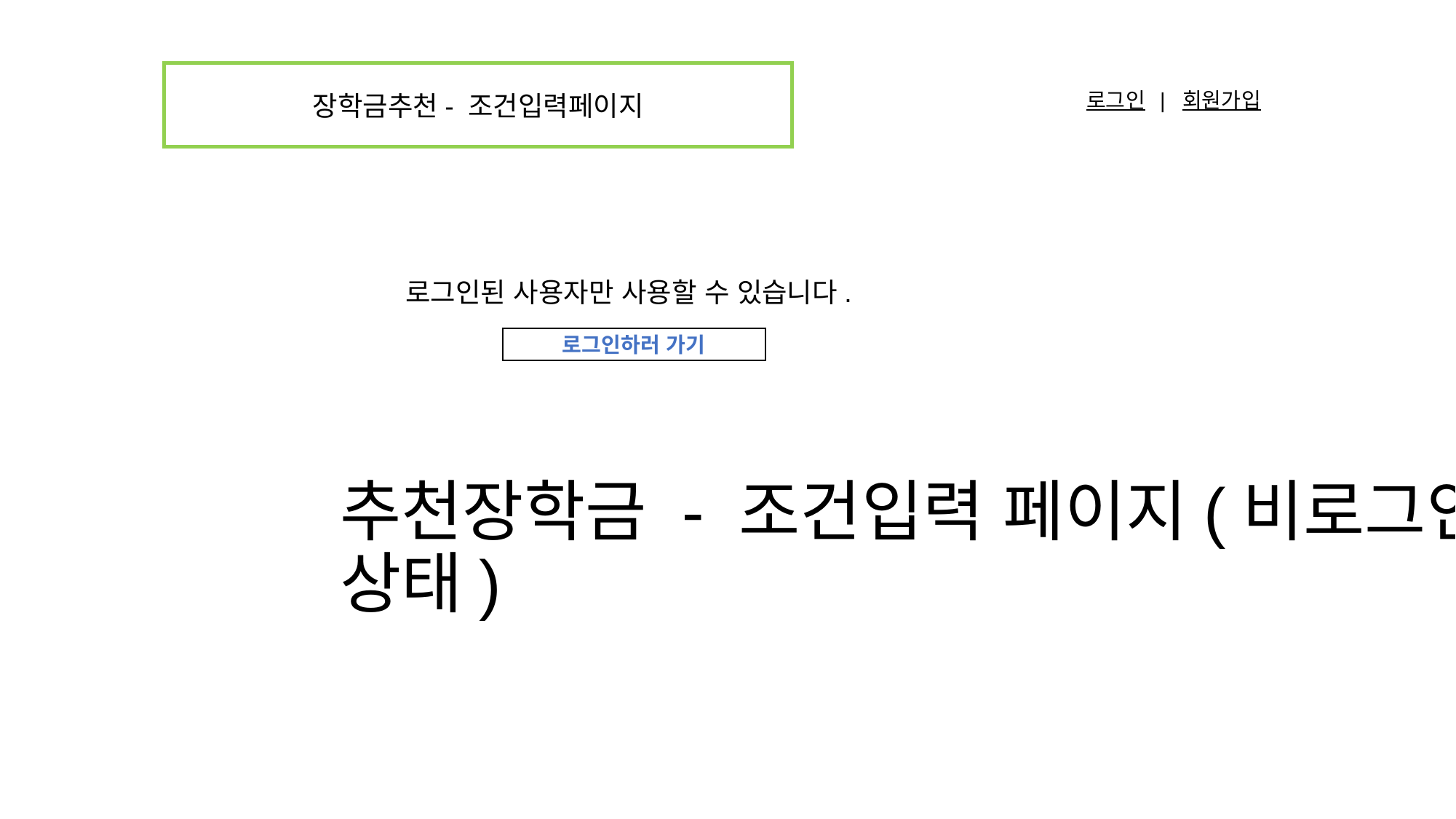

추천 장학금-조건입력페이지(비로그인상태)
로그인  |  회원가입
장학금추천- 조건입력페이지
로그인된 사용자만 사용할 수 있습니다.
로그인하러 가기
# 추천장학금 - 조건입력 페이지(비로그인 상태)